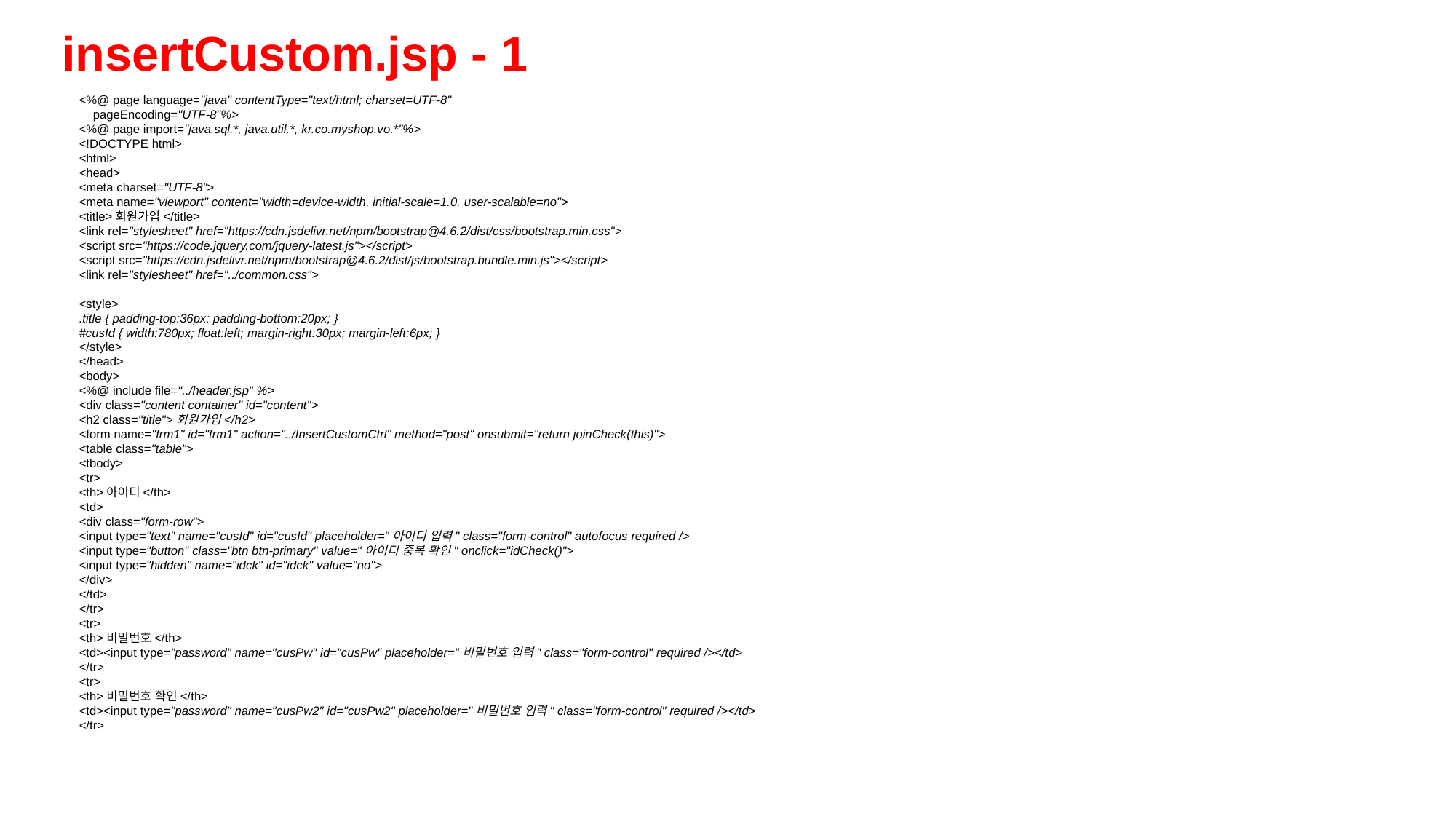

insertCustom.jsp - 1
<%@ page language="java" contentType="text/html; charset=UTF-8"
    pageEncoding="UTF-8"%>
<%@ page import="java.sql.*, java.util.*, kr.co.myshop.vo.*"%>
<!DOCTYPE html>
<html>
<head>
<meta charset="UTF-8">
<meta name="viewport" content="width=device-width, initial-scale=1.0, user-scalable=no">
<title>회원가입</title>
<link rel="stylesheet" href="https://cdn.jsdelivr.net/npm/bootstrap@4.6.2/dist/css/bootstrap.min.css">
<script src="https://code.jquery.com/jquery-latest.js"></script>
<script src="https://cdn.jsdelivr.net/npm/bootstrap@4.6.2/dist/js/bootstrap.bundle.min.js"></script>
<link rel="stylesheet" href="../common.css">

<style>
.title { padding-top:36px; padding-bottom:20px; }
#cusId { width:780px; float:left; margin-right:30px; margin-left:6px; }
</style>
</head>
<body>
<%@ include file="../header.jsp" %>
<div class="content container" id="content">
<h2 class="title">회원가입</h2>
<form name="frm1" id="frm1" action="../InsertCustomCtrl" method="post" onsubmit="return joinCheck(this)">
<table class="table">
<tbody>
<tr>
<th>아이디</th>
<td>
<div class="form-row">
<input type="text" name="cusId" id="cusId" placeholder="아이디 입력" class="form-control" autofocus required />
<input type="button" class="btn btn-primary" value="아이디 중복 확인" onclick="idCheck()">
<input type="hidden" name="idck" id="idck" value="no">
</div>
</td>
</tr>
<tr>
<th>비밀번호</th>
<td><input type="password" name="cusPw" id="cusPw" placeholder="비밀번호 입력" class="form-control" required /></td>
</tr>
<tr>
<th>비밀번호 확인</th>
<td><input type="password" name="cusPw2" id="cusPw2" placeholder="비밀번호 입력" class="form-control" required /></td>
</tr>